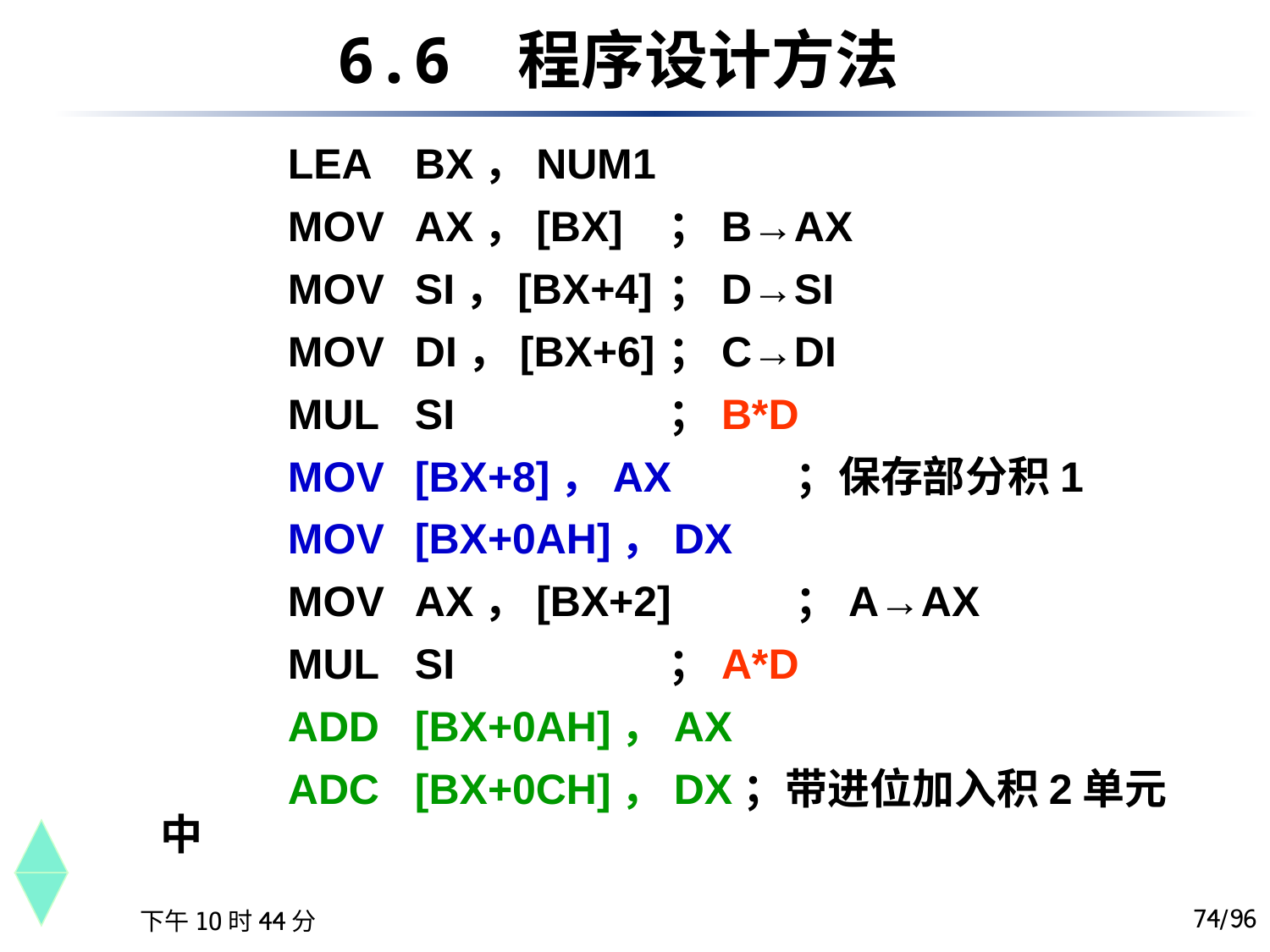

6.6	 程序设计方法
		LEA	BX，NUM1
		MOV	AX，[BX]	；B→AX
		MOV	SI，[BX+4]	；D→SI
		MOV	DI，[BX+6]	；C→DI
		MUL	SI		；B*D
		MOV	[BX+8]，AX	；保存部分积1
		MOV	[BX+0AH]，DX
		MOV	AX，[BX+2]	；A→AX
		MUL	SI		；A*D
		ADD	[BX+0AH]，AX
		ADC	[BX+0CH]，DX；带进位加入积2单元中
74/96
下午10时44分